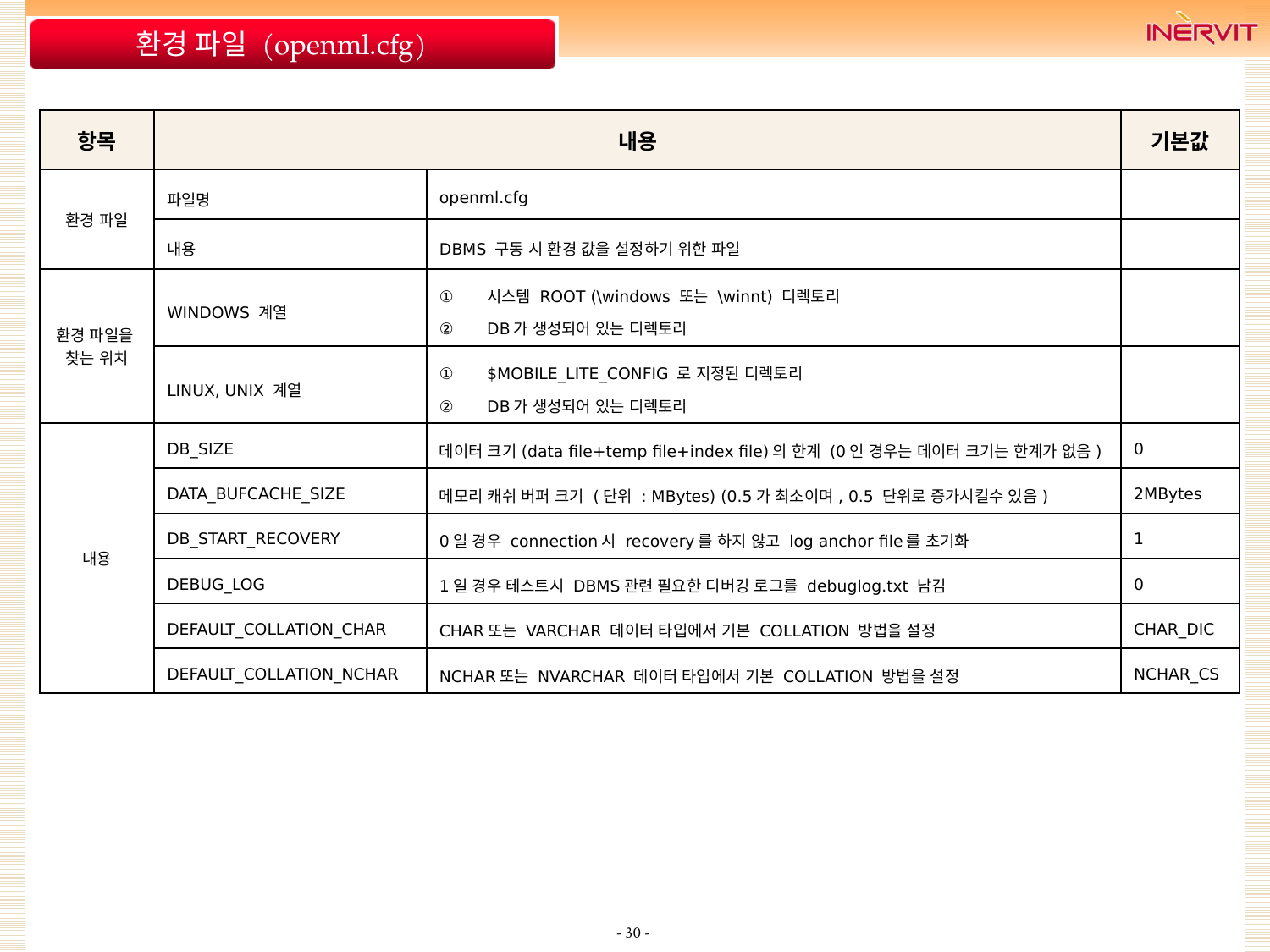

# 환경 파일 (openml.cfg)
| 항목 | 내용 |  | 기본값 |
| --- | --- | --- | --- |
| 환경 파일 | 파일명 | openml.cfg |  |
|  | 내용 | DBMS 구동 시 환경 값을 설정하기 위한 파일 |  |
| 환경 파일을 찾는 위치 | WINDOWS 계열 | 시스템 ROOT (\windows 또는 \winnt) 디렉토리 DB가 생성되어 있는 디렉토리 |  |
|  | LINUX, UNIX 계열 | $MOBILE\_LITE\_CONFIG 로 지정된 디렉토리 DB가 생성되어 있는 디렉토리 |  |
| 내용 | DB\_SIZE | 데이터 크기(data file+temp file+index file)의 한계 (0인 경우는 데이터 크기는 한계가 없음) | 0 |
|  | DATA\_BUFCACHE\_SIZE | 메모리 캐쉬 버퍼 크기 (단위 : MBytes) (0.5가 최소이며, 0.5 단위로 증가시킬수 있음) | 2MBytes |
|  | DB\_START\_RECOVERY | 0일 경우 connection시 recovery를 하지 않고 log anchor file를 초기화 | 1 |
|  | DEBUG\_LOG | 1일 경우 테스트시 DBMS관련 필요한 디버깅 로그를 debuglog.txt 남김 | 0 |
|  | DEFAULT\_COLLATION\_CHAR | CHAR또는 VARCHAR 데이터 타입에서 기본 COLLATION 방법을 설정 | CHAR\_DIC |
|  | DEFAULT\_COLLATION\_NCHAR | NCHAR또는 NVARCHAR 데이터 타입에서 기본 COLLATION 방법을 설정 | NCHAR\_CS |
- 30 -